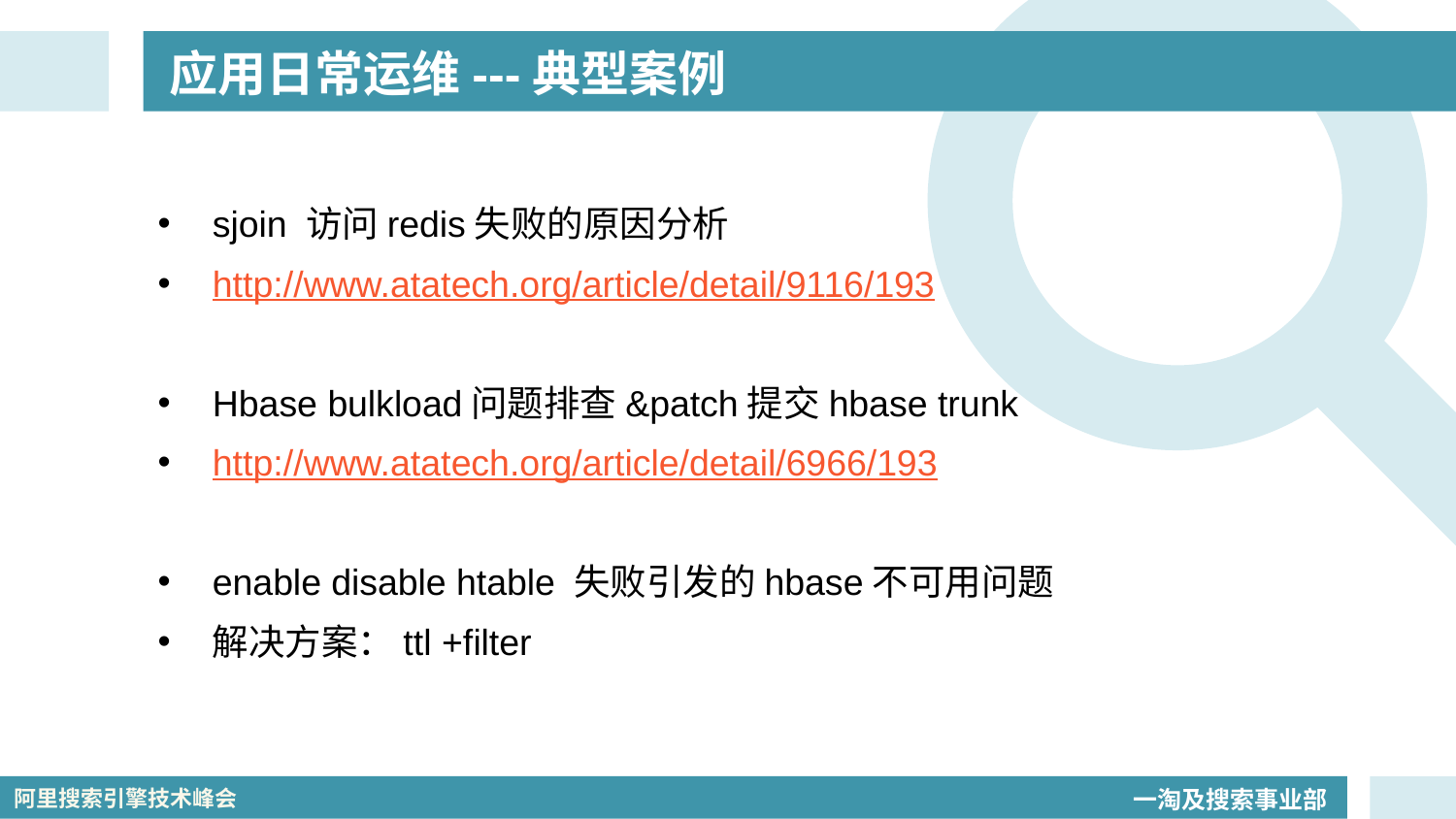

# 应用日常运维---典型案例

sjoin 访问redis失败的原因分析
http://www.atatech.org/article/detail/9116/193

Hbase bulkload问题排查&patch提交hbase trunk
http://www.atatech.org/article/detail/6966/193

enable disable htable 失败引发的hbase不可用问题
解决方案：ttl +filter